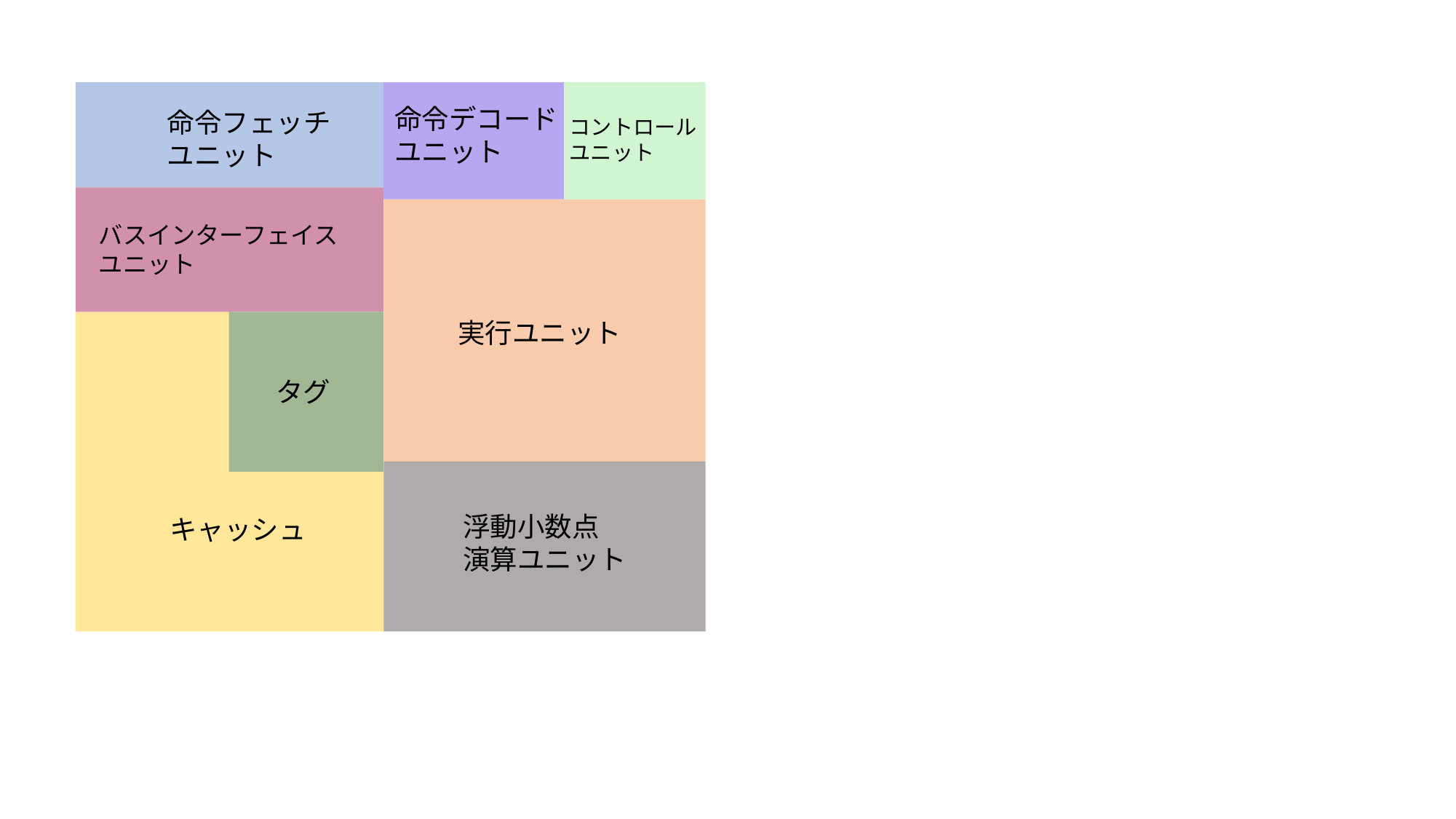

命令フェッチ
ユニット

命令デコード
ユニット
コントロール
ユニット

バスインターフェイス
ユニット

実行ユニット

キャッシュ

タグ

浮動小数点
演算ユニット